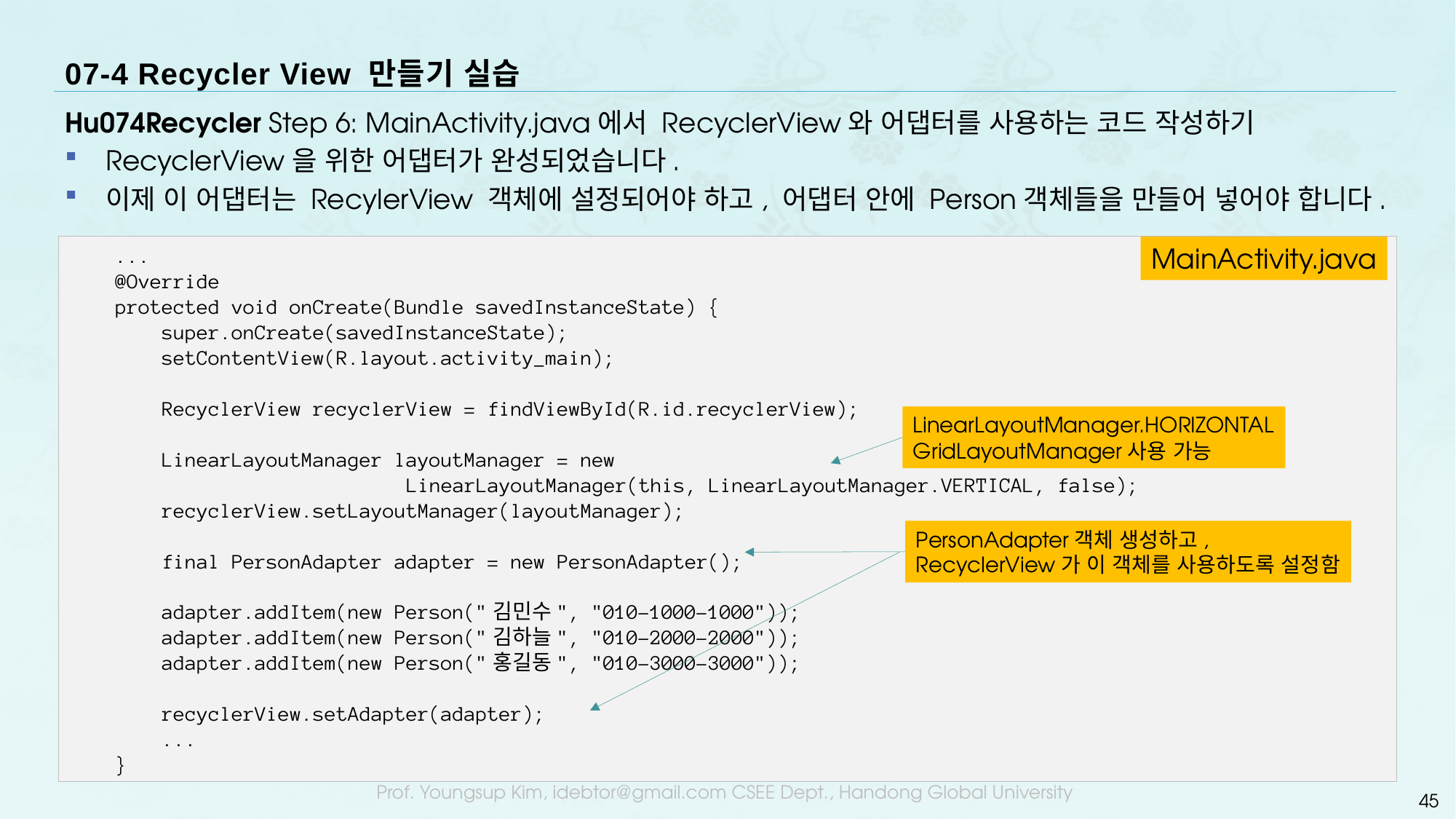

# 07-4 Recycler View 만들기 실습
Hu074Recycler Step 6: MainActivity.java에서 RecyclerView와 어댑터를 사용하는 코드 작성하기
RecyclerView을 위한 어댑터가 완성되었습니다.
이제 이 어댑터는 RecylerView 객체에 설정되어야 하고, 어댑터 안에 Person객체들을 만들어 넣어야 합니다.
    ...
    @Override
    protected void onCreate(Bundle savedInstanceState) {
        super.onCreate(savedInstanceState);
        setContentView(R.layout.activity_main);

        RecyclerView recyclerView = findViewById(R.id.recyclerView);

        LinearLayoutManager layoutManager = new
                             LinearLayoutManager(this, LinearLayoutManager.VERTICAL, false);
        recyclerView.setLayoutManager(layoutManager);

        final PersonAdapter adapter = new PersonAdapter();

        adapter.addItem(new Person("김민수", "010-1000-1000"));
        adapter.addItem(new Person("김하늘", "010-2000-2000"));
        adapter.addItem(new Person("홍길동", "010-3000-3000"));

        recyclerView.setAdapter(adapter);
        ...
    }
MainActivity.java
LinearLayoutManager.HORIZONTAL
GridLayoutManager사용 가능
PersonAdapter객체 생성하고,
RecyclerView가 이 객체를 사용하도록 설정함
45